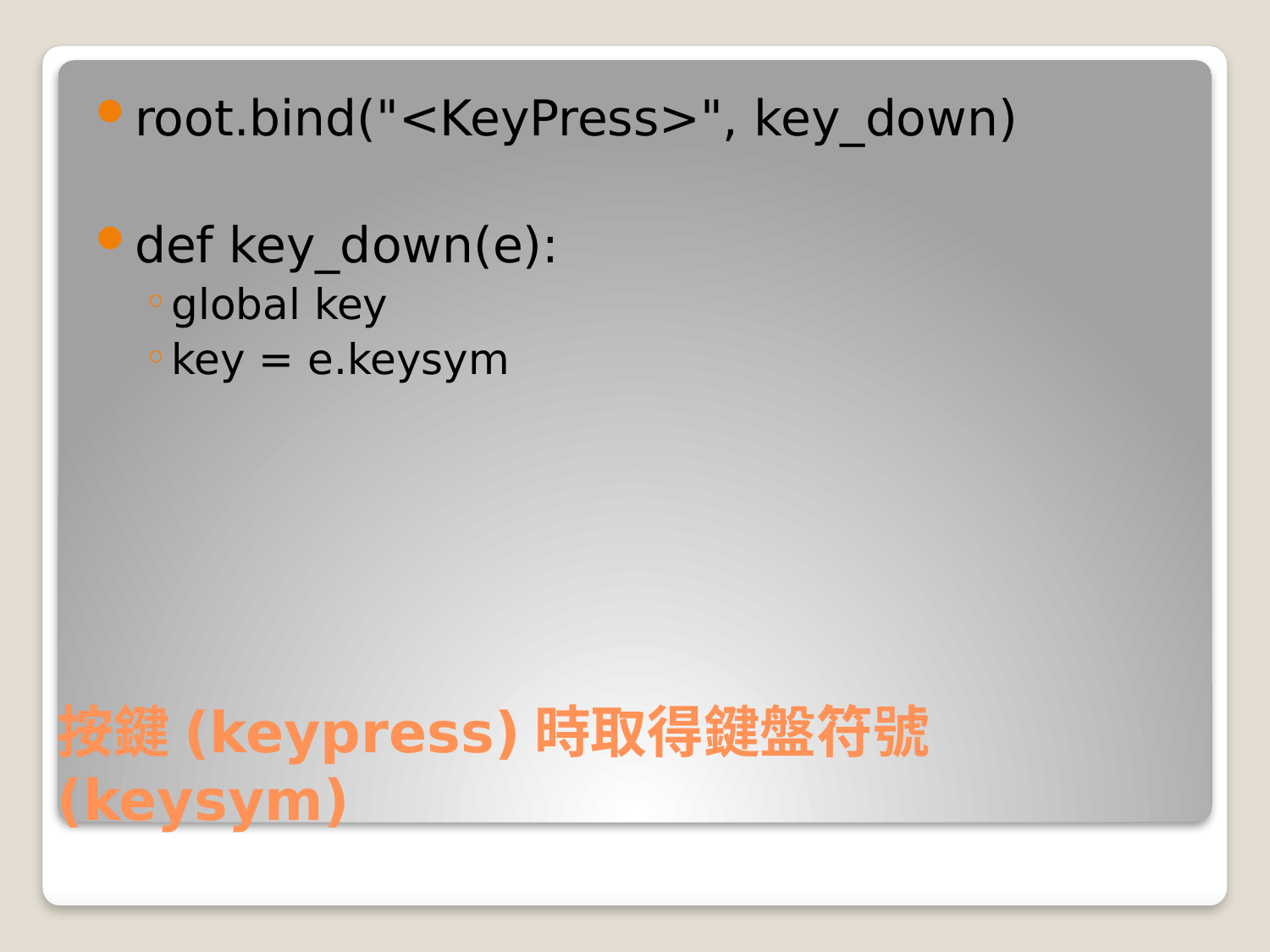

root.bind("<KeyPress>", key_down)

def key_down(e):
global key
key = e.keysym

# 按鍵(keypress)時取得鍵盤符號(keysym)